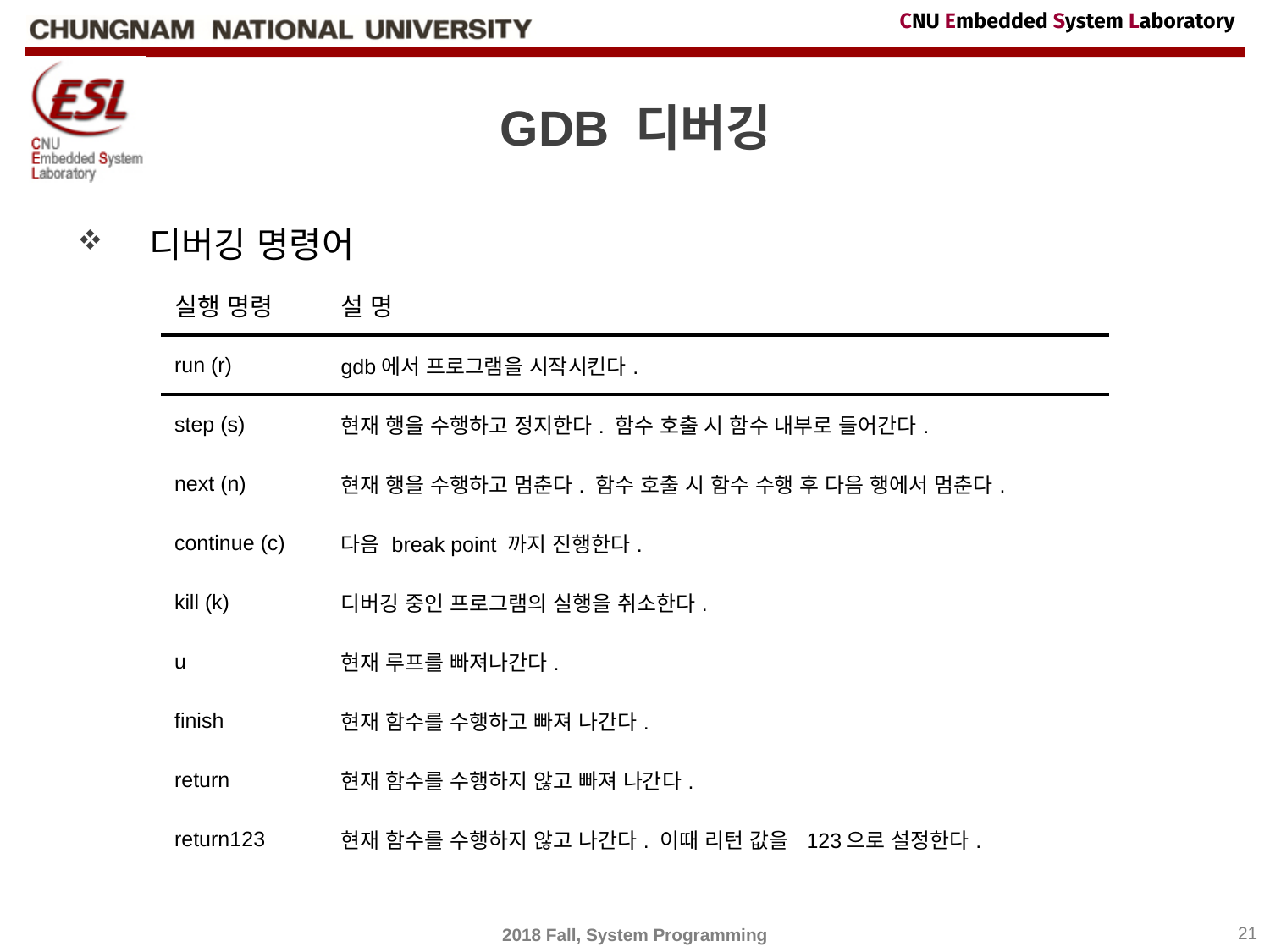

# GDB 디버깅
디버깅 명령어
| 실행 명령 | 설 명 |
| --- | --- |
| run (r) | gdb에서 프로그램을 시작시킨다. |
| step (s) | 현재 행을 수행하고 정지한다. 함수 호출 시 함수 내부로 들어간다. |
| next (n) | 현재 행을 수행하고 멈춘다. 함수 호출 시 함수 수행 후 다음 행에서 멈춘다. |
| continue (c) | 다음 break point 까지 진행한다. |
| kill (k) | 디버깅 중인 프로그램의 실행을 취소한다. |
| u | 현재 루프를 빠져나간다. |
| finish | 현재 함수를 수행하고 빠져 나간다. |
| return | 현재 함수를 수행하지 않고 빠져 나간다. |
| return123 | 현재 함수를 수행하지 않고 나간다. 이때 리턴 값을 123으로 설정한다. |
2018 Fall, System Programming
21